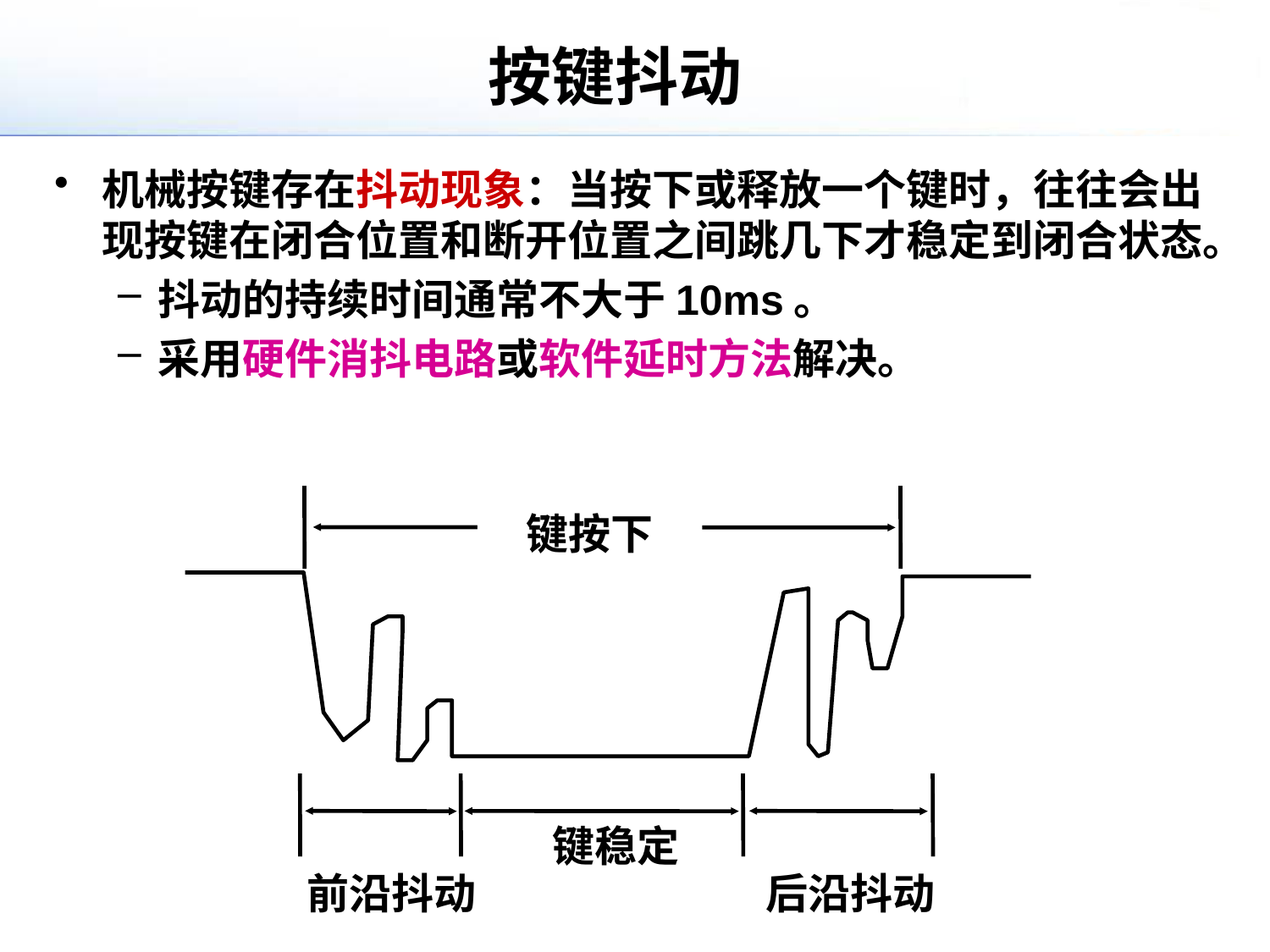

# 按键抖动
机械按键存在抖动现象：当按下或释放一个键时，往往会出现按键在闭合位置和断开位置之间跳几下才稳定到闭合状态。
抖动的持续时间通常不大于10ms。
采用硬件消抖电路或软件延时方法解决。

键按下

前沿抖动

后沿抖动

键稳定